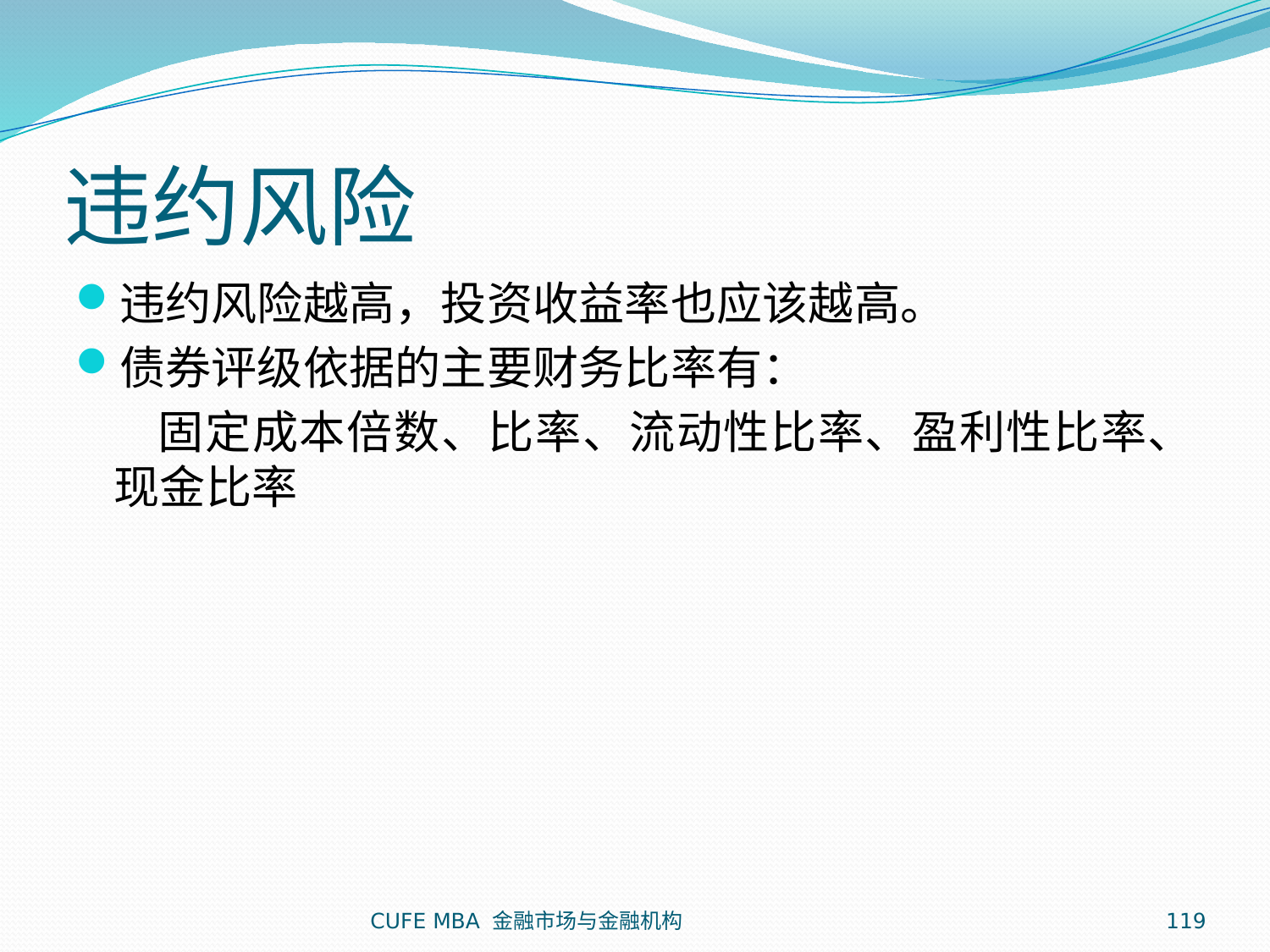

# 违约风险
违约风险越高，投资收益率也应该越高。
债券评级依据的主要财务比率有：
      固定成本倍数、比率、流动性比率、盈利性比率、现金比率
CUFE MBA 金融市场与金融机构
119